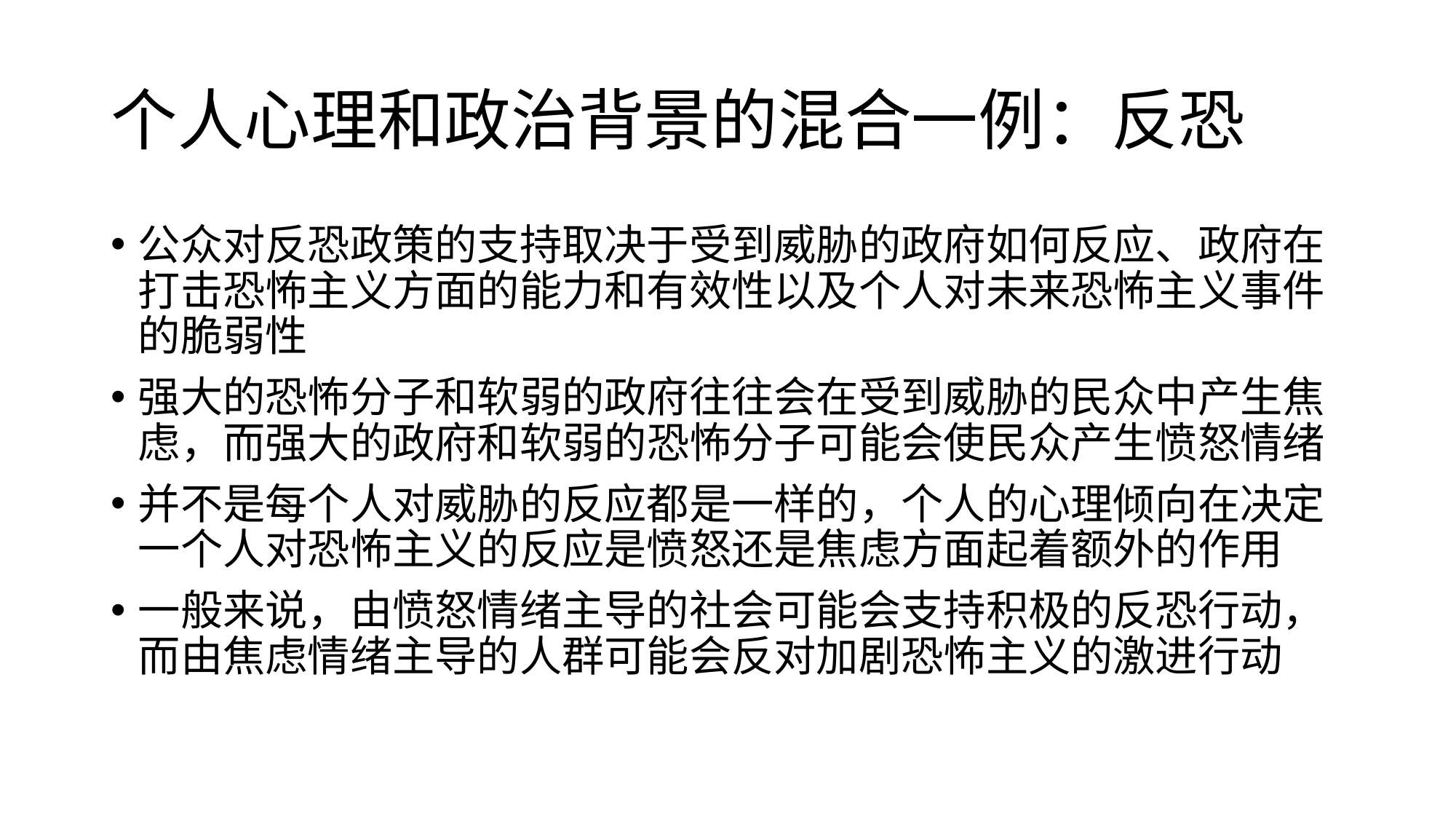

# 个人心理和政治背景的混合一例：反恐
公众对反恐政策的支持取决于受到威胁的政府如何反应、政府在打击恐怖主义方面的能力和有效性以及个人对未来恐怖主义事件的脆弱性
强大的恐怖分子和软弱的政府往往会在受到威胁的民众中产生焦虑，而强大的政府和软弱的恐怖分子可能会使民众产生愤怒情绪
并不是每个人对威胁的反应都是一样的，个人的心理倾向在决定一个人对恐怖主义的反应是愤怒还是焦虑方面起着额外的作用
一般来说，由愤怒情绪主导的社会可能会支持积极的反恐行动，而由焦虑情绪主导的人群可能会反对加剧恐怖主义的激进行动